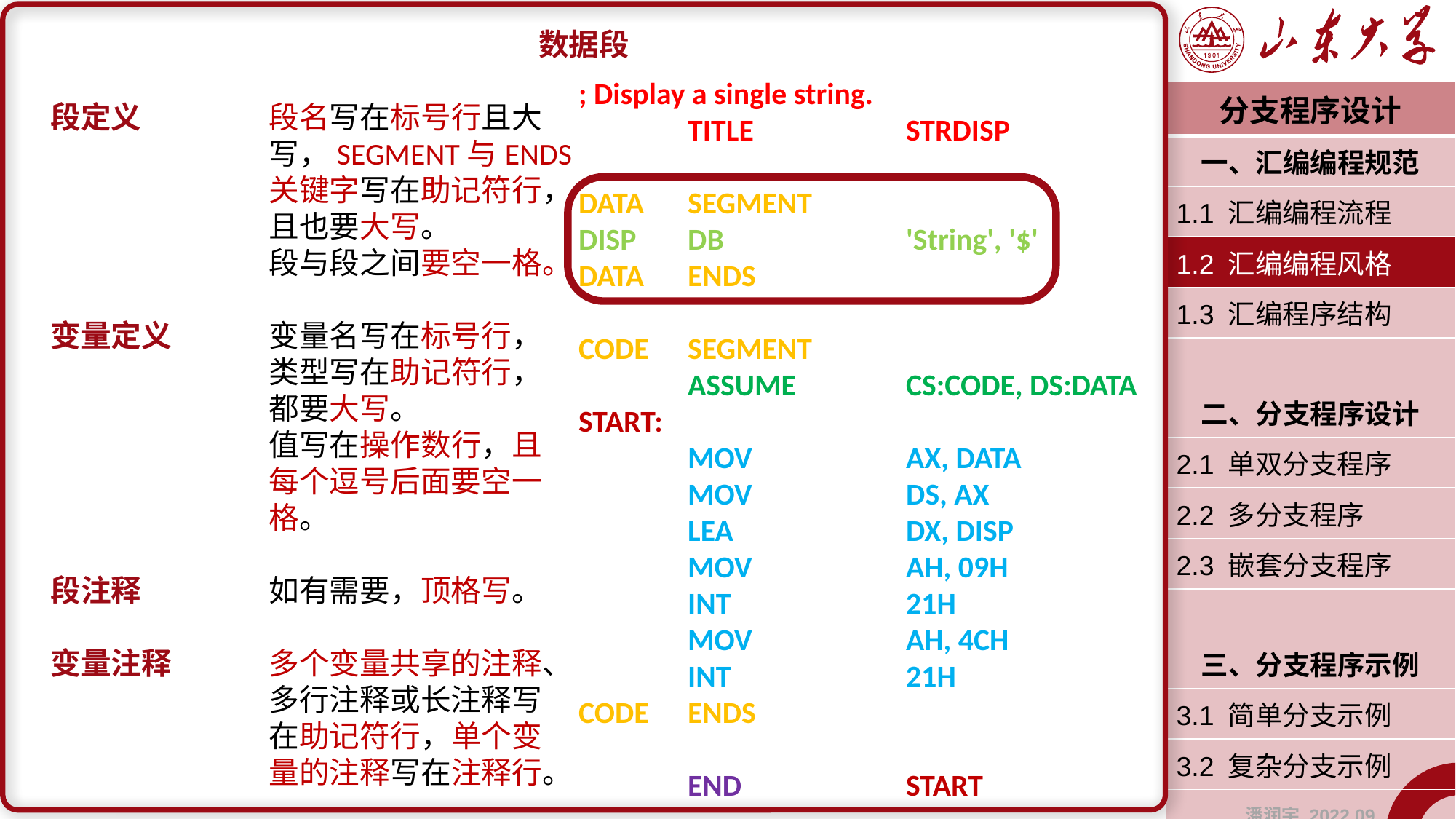

数据段

段定义		段名写在标号行且大
		写，SEGMENT与ENDS
		关键字写在助记符行，
		且也要大写。
		段与段之间要空一格。

变量定义	变量名写在标号行，
		类型写在助记符行，
		都要大写。
		值写在操作数行，且
		每个逗号后面要空一
		格。

段注释		如有需要，顶格写。

变量注释	多个变量共享的注释、
		多行注释或长注释写
		在助记符行，单个变
		量的注释写在注释行。
; Display a single string.
	TITLE		STRDISP

DATA	SEGMENT
DISP 	DB 		'String', '$'
DATA	ENDS

CODE	SEGMENT
	ASSUME		CS:CODE, DS:DATA
START:
	MOV		AX, DATA
    	MOV		DS, AX
    	LEA		DX, DISP
	MOV		AH, 09H
	INT     		21H
	MOV     		AH, 4CH
	INT		21H
CODE	ENDS

	END 		START
| 分支程序设计 |
| --- |
| 一、汇编编程规范 |
| 1.1 汇编编程流程 |
| 1.2 汇编编程风格 |
| 1.3 汇编程序结构 |
|  |
| 二、分支程序设计 |
| 2.1 单双分支程序 |
| 2.2 多分支程序 |
| 2.3 嵌套分支程序 |
|  |
| 三、分支程序示例 |
| 3.1 简单分支示例 |
| 3.2 复杂分支示例 |
| 潘润宇 2022.09 |